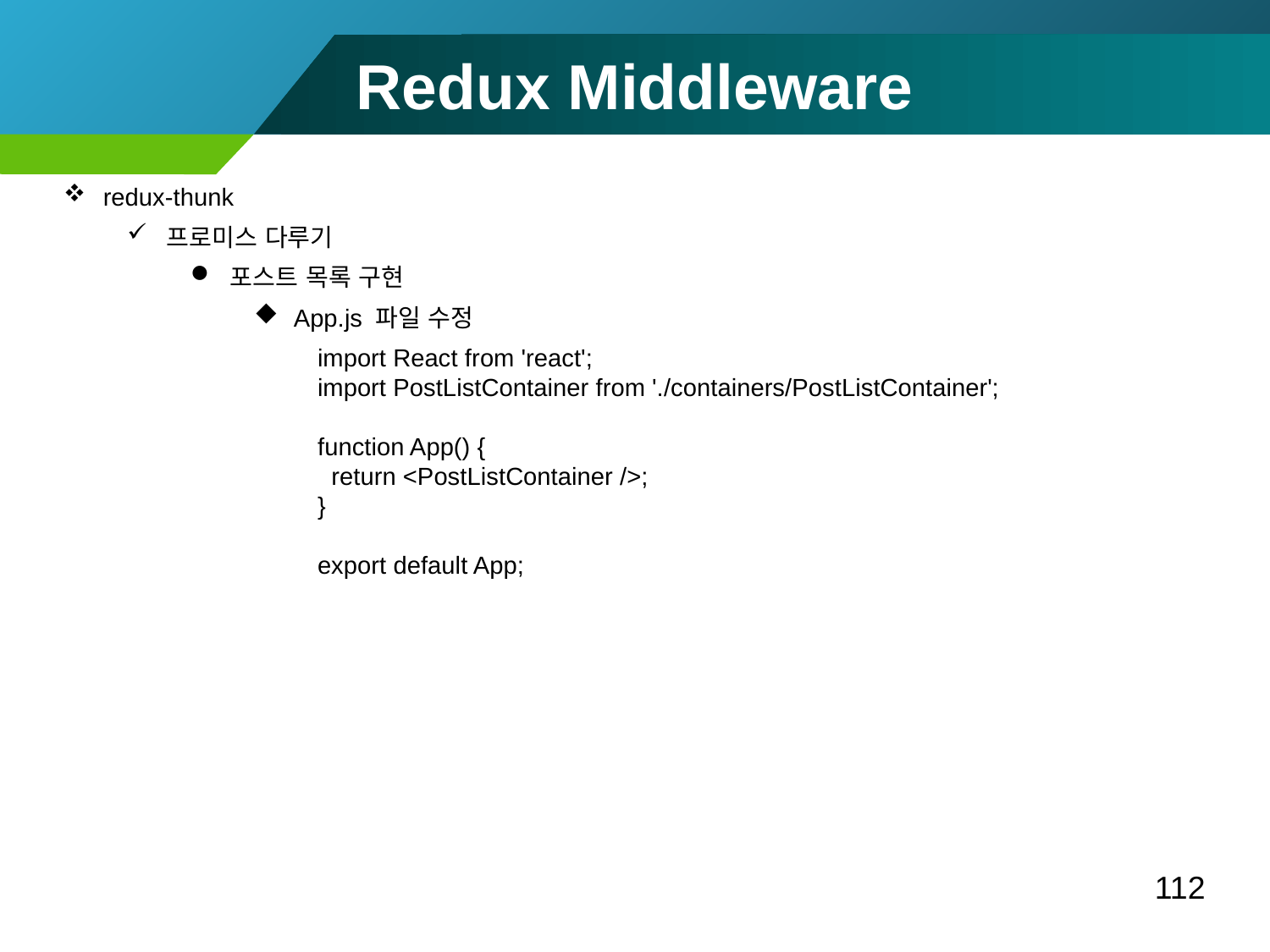

Redux Middleware
redux-thunk
프로미스 다루기
포스트 목록 구현
App.js 파일 수정
import React from 'react';
import PostListContainer from './containers/PostListContainer';

function App() {
  return <PostListContainer />;
}

export default App;
112